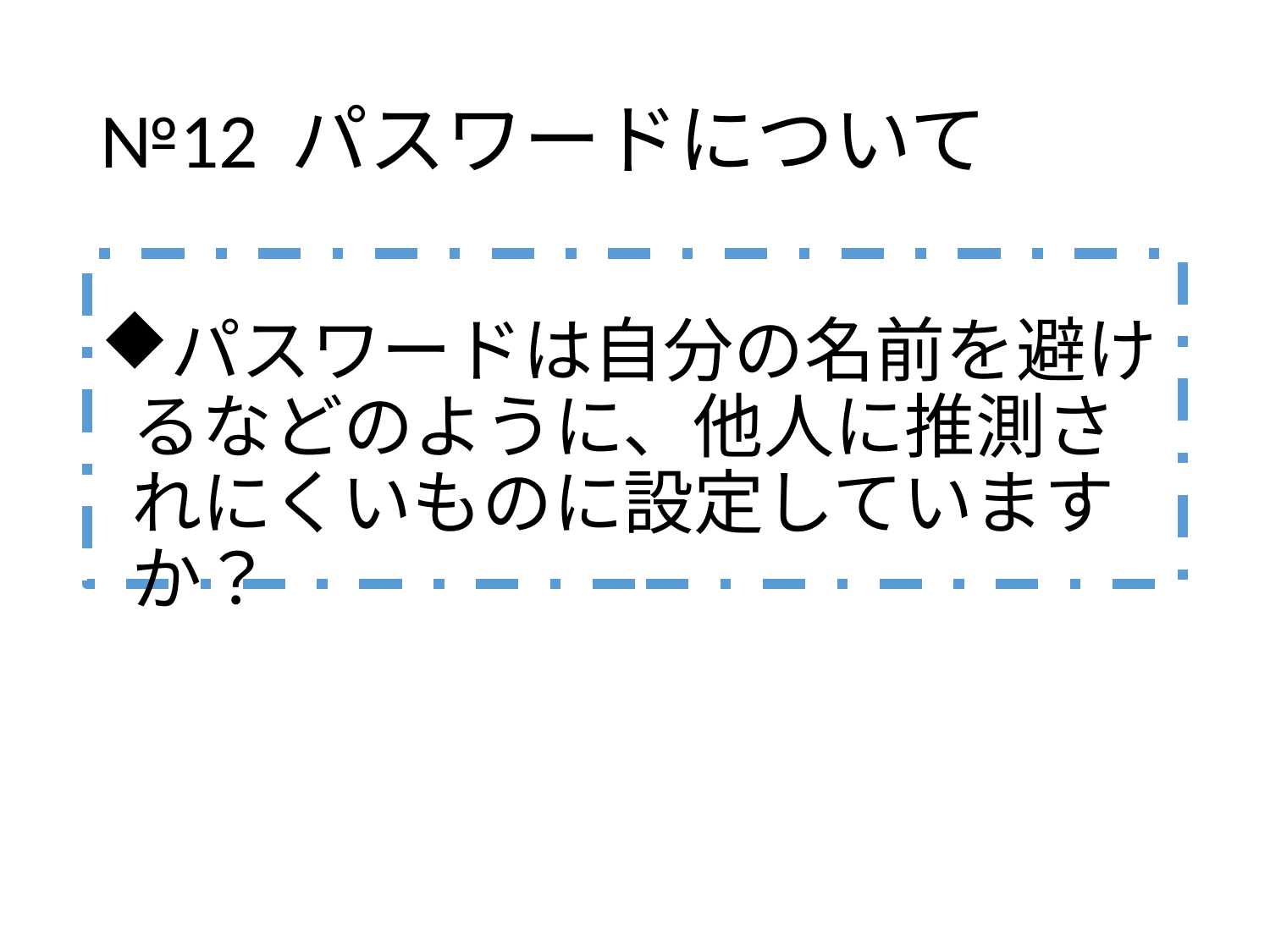

# №12 パスワードについて

パスワードは自分の名前を避けるなどのように、他人に推測されにくいものに設定していますか？